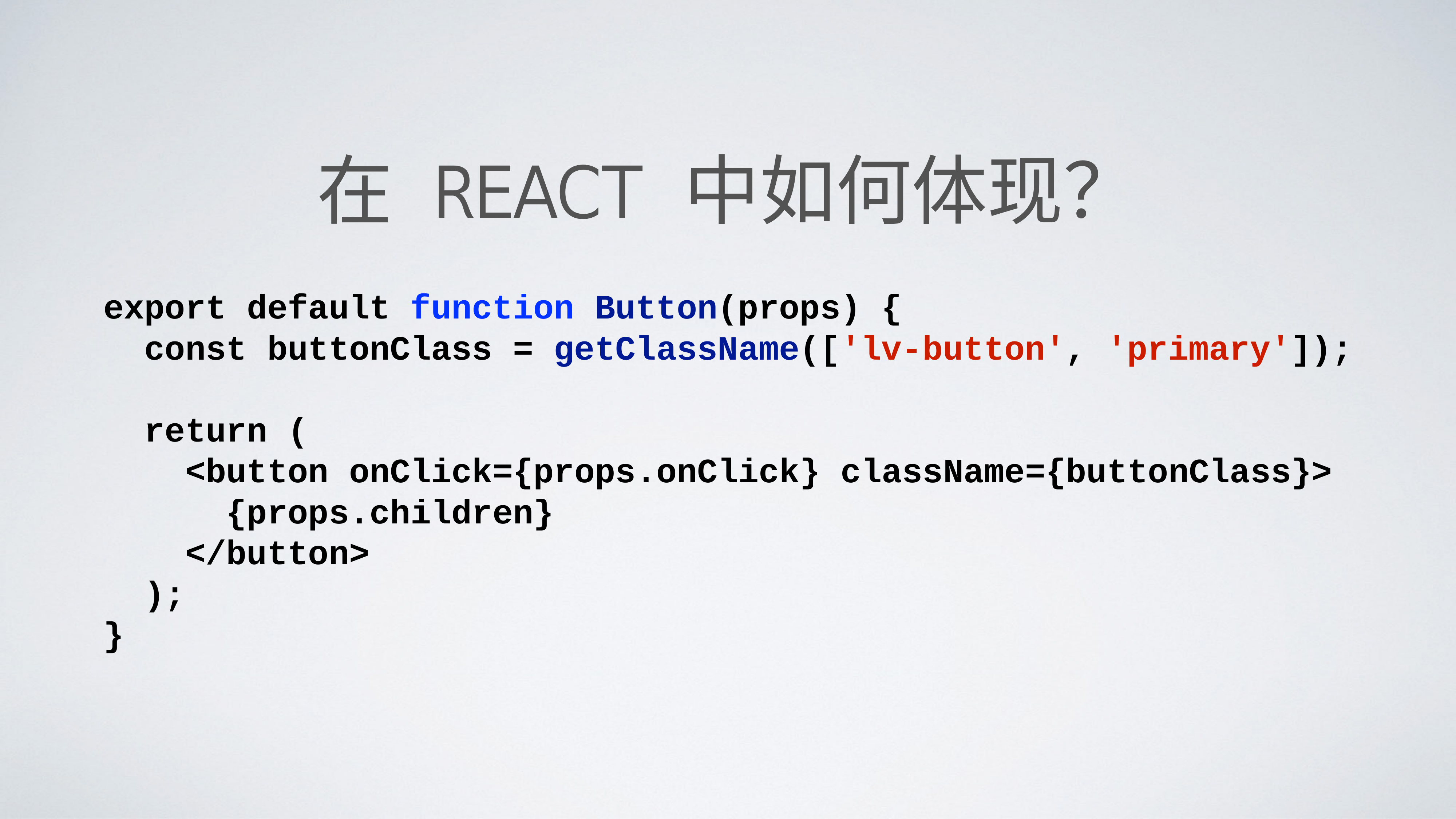

# 在 React 中如何体现？
export default function Button(props) {
  const buttonClass = getClassName(['lv-button', 'primary']);

  return (
    <button onClick={props.onClick} className={buttonClass}>
      {props.children}
    </button>
  );
}